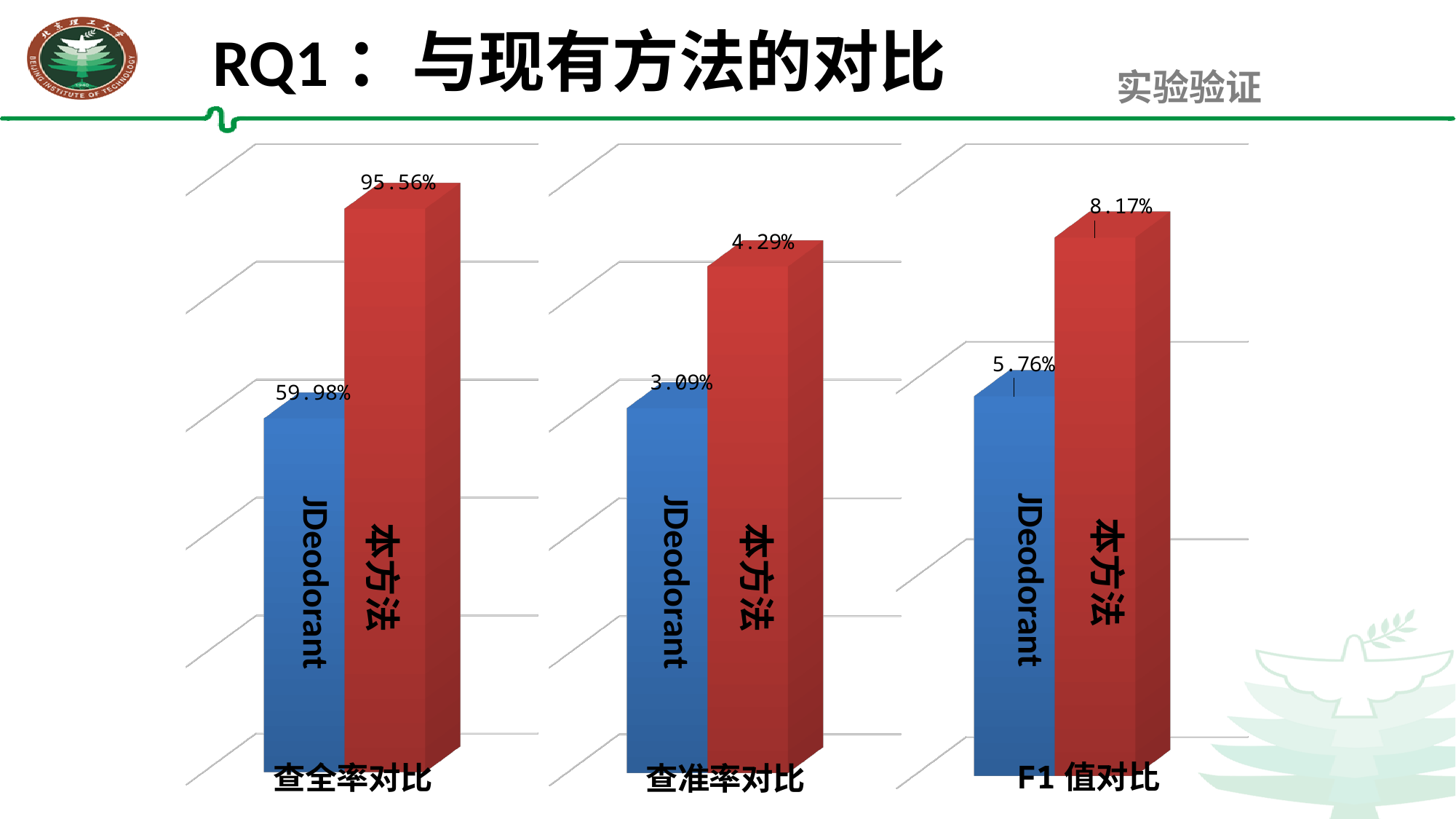

RQ1：与现有方法的对比
实验验证

[unsupported chart]

[unsupported chart]

[unsupported chart]

JDeodorant
JDeodorant
JDeodorant
本方法
本方法
本方法